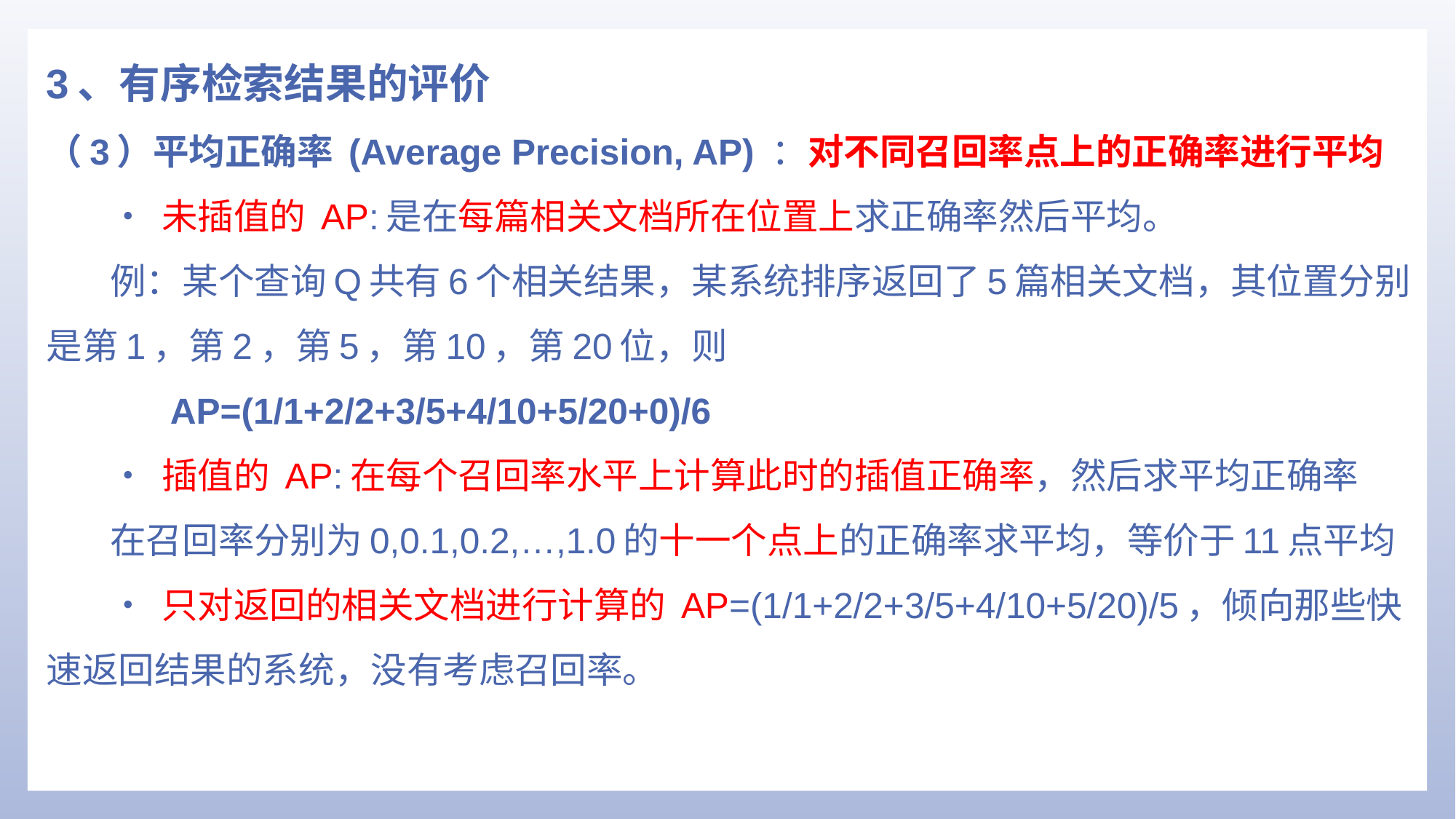

3、有序检索结果的评价
（3）平均正确率 (Average Precision, AP) ：对不同召回率点上的正确率进行平均
• 未插值的 AP:是在每篇相关文档所在位置上求正确率然后平均。
例：某个查询Q共有6个相关结果，某系统排序返回了5篇相关文档，其位置分别是第1，第2，第5，第10，第20位，则
      AP=(1/1+2/2+3/5+4/10+5/20+0)/6
• 插值的 AP:在每个召回率水平上计算此时的插值正确率，然后求平均正确率
在召回率分别为0,0.1,0.2,…,1.0的十一个点上的正确率求平均，等价于11点平均
• 只对返回的相关文档进行计算的 AP=(1/1+2/2+3/5+4/10+5/20)/5，倾向那些快速返回结果的系统，没有考虑召回率。